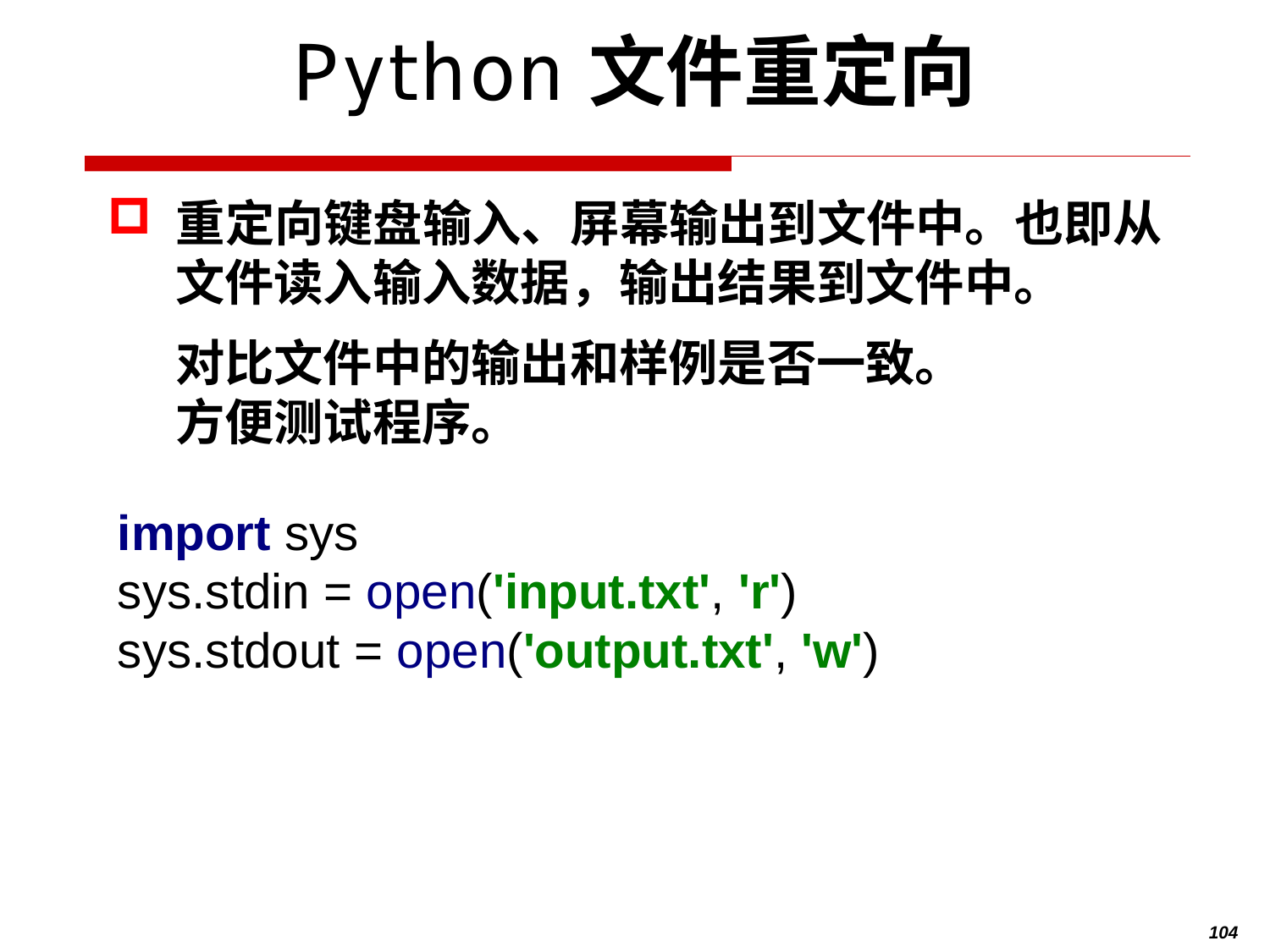

# Python文件重定向
 重定向键盘输入、屏幕输出到文件中。也即从
     文件读入输入数据，输出结果到文件中。
     对比文件中的输出和样例是否一致。
     方便测试程序。
import sys
sys.stdin = open('input.txt', 'r')
sys.stdout = open('output.txt', 'w')
104